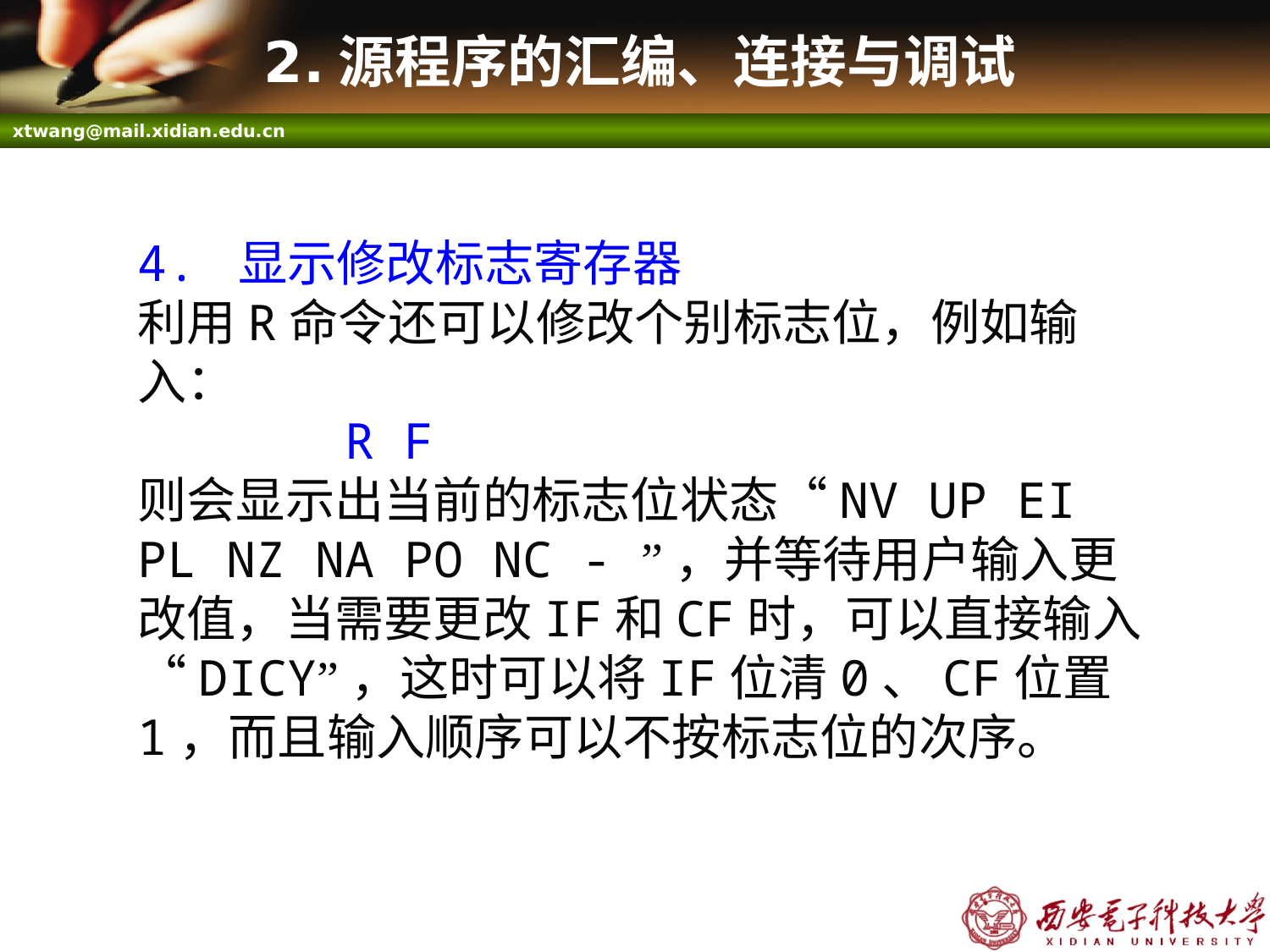

# 2.源程序的汇编、连接与调试
4. 显示修改标志寄存器
利用R命令还可以修改个别标志位，例如输入：
       R F
则会显示出当前的标志位状态“NV UP EI PL NZ NA PO NC - ”，并等待用户输入更改值，当需要更改IF和CF时，可以直接输入“DICY”，这时可以将IF位清0、CF位置1，而且输入顺序可以不按标志位的次序。